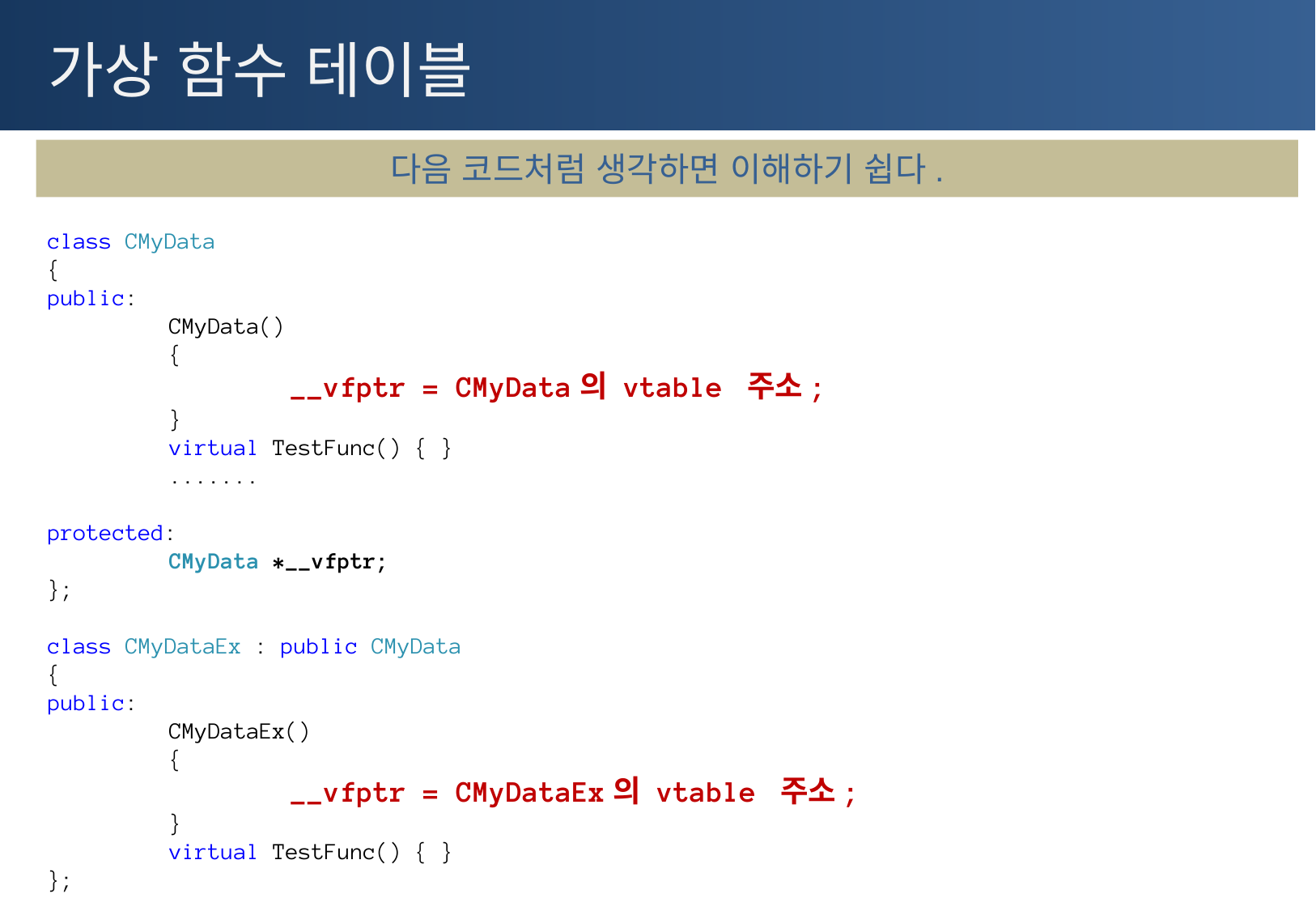

# 가상 함수 테이블
다음 코드처럼 생각하면 이해하기 쉽다.
class CMyData
{
public:
	CMyData()
	{
		__vfptr = CMyData의 vtable 주소;
	}
	virtual TestFunc() { }
	.......

protected:
	CMyData *__vfptr;
};

class CMyDataEx : public CMyData
{
public:
	CMyDataEx()
	{
		__vfptr = CMyDataEx의 vtable 주소;
	}
	virtual TestFunc() { }
};